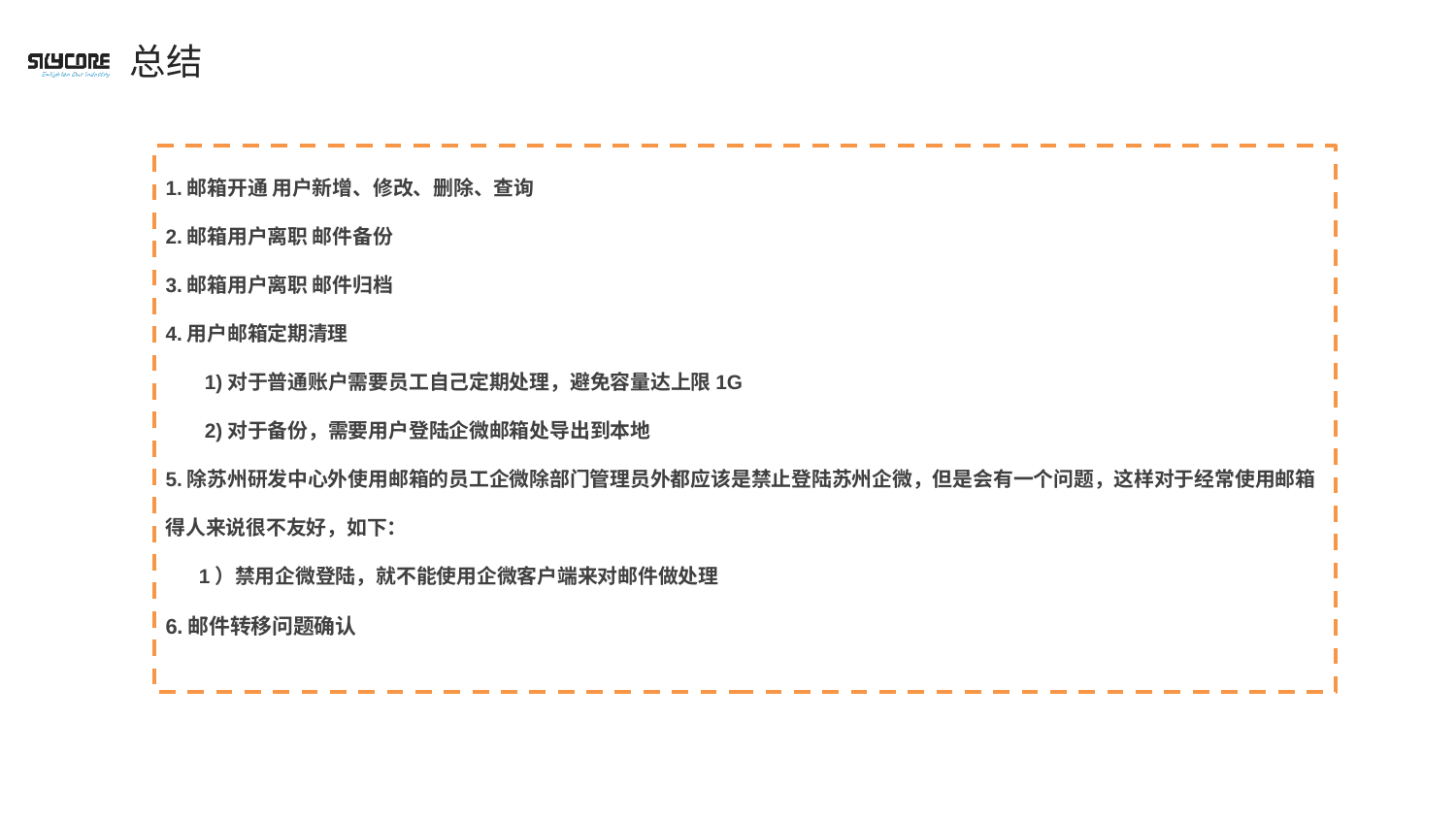

总结
1.邮箱开通 用户新增、修改、删除、查询
2.邮箱用户离职 邮件备份
3.邮箱用户离职 邮件归档
4.用户邮箱定期清理
       1)对于普通账户需要员工自己定期处理，避免容量达上限1G
       2)对于备份，需要用户登陆企微邮箱处导出到本地
5.除苏州研发中心外使用邮箱的员工企微除部门管理员外都应该是禁止登陆苏州企微，但是会有一个问题，这样对于经常使用邮箱得人来说很不友好，如下：
      1）禁用企微登陆，就不能使用企微客户端来对邮件做处理
6.邮件转移问题确认